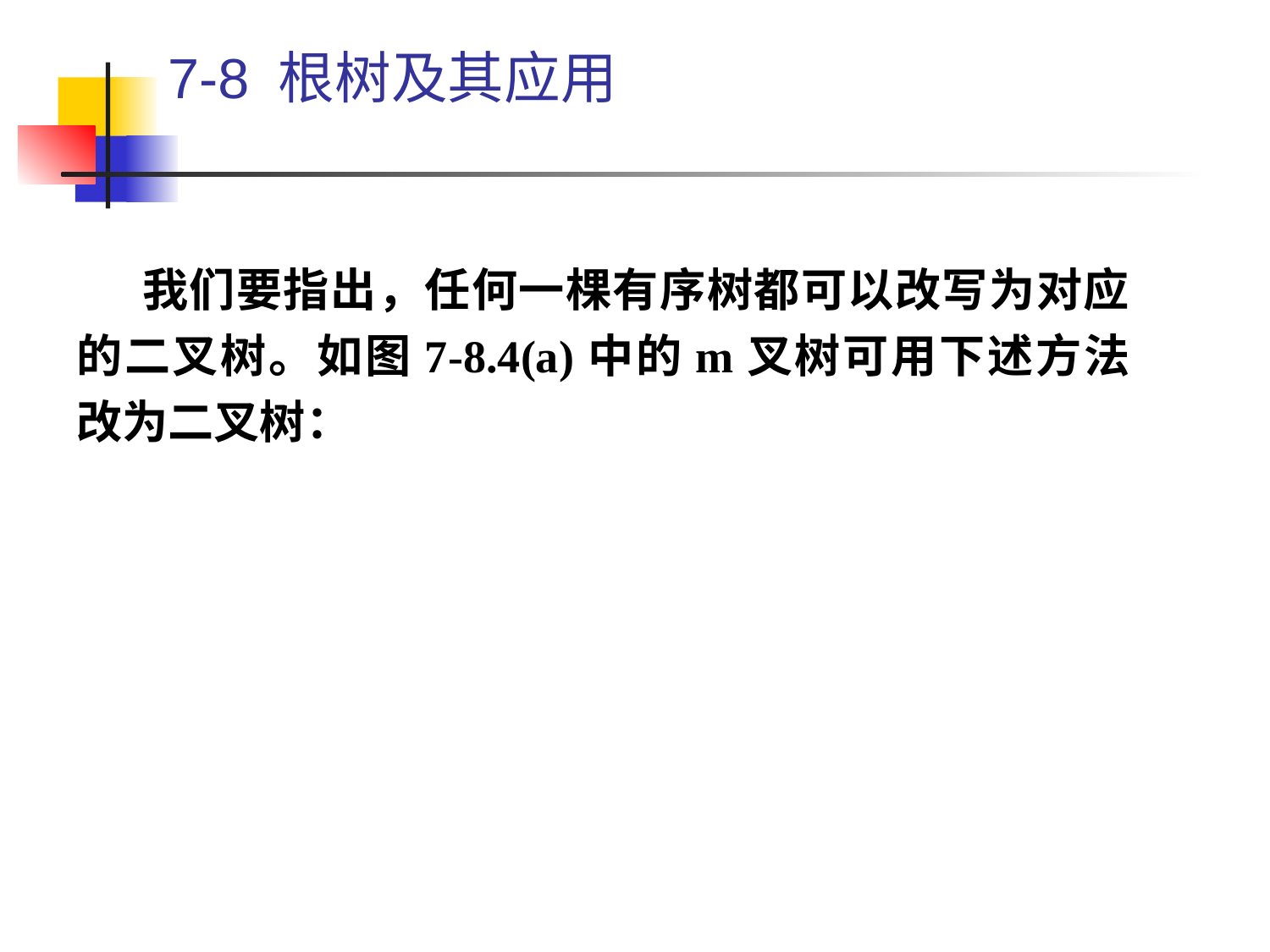

# 7-8 根树及其应用
我们要指出，任何一棵有序树都可以改写为对应的二叉树。如图7-8.4(a)中的m叉树可用下述方法改为二叉树：